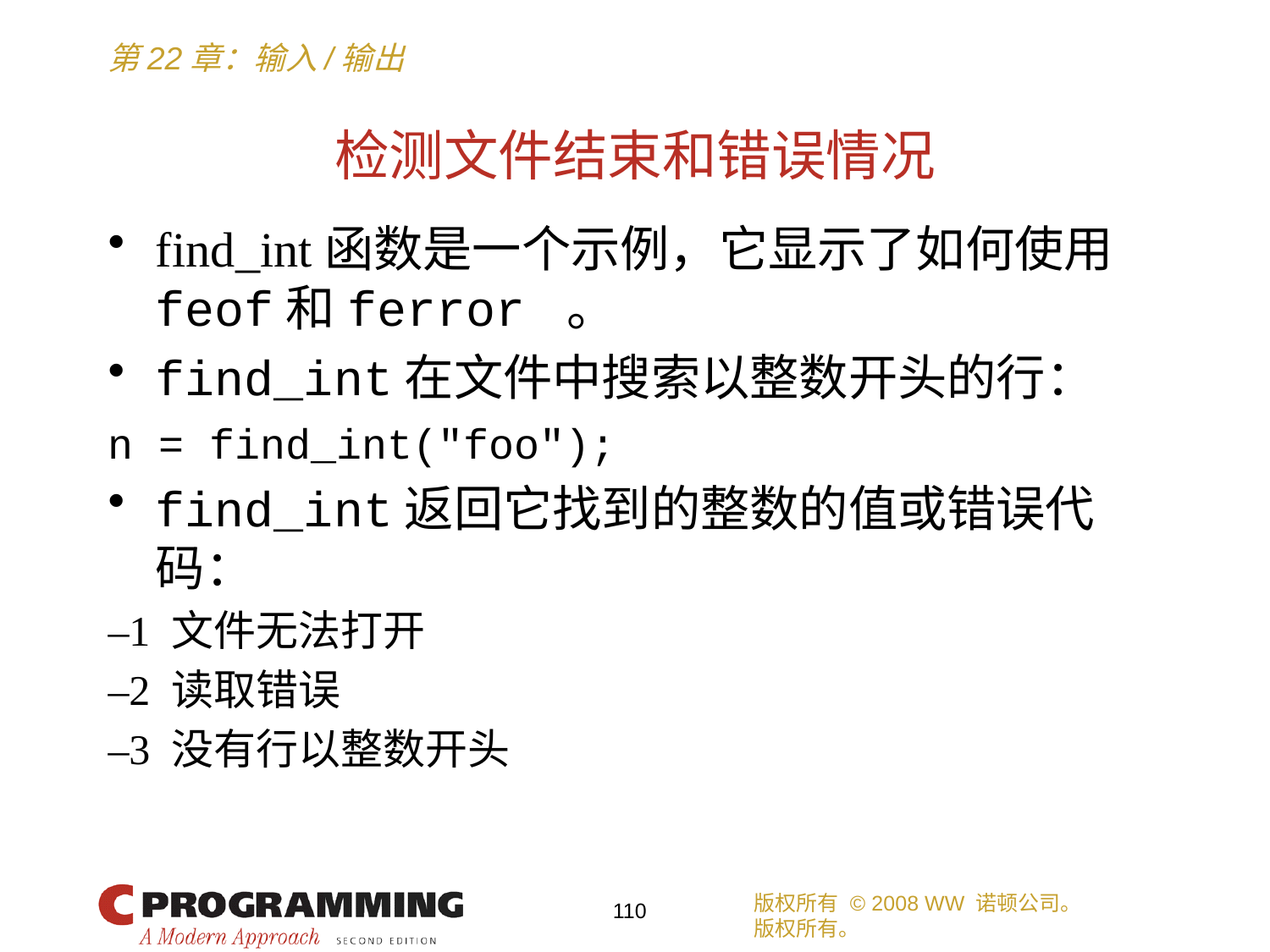

# 检测文件结束和错误情况
find_int函数是一个示例，它显示了如何使用feof和ferror 。
find_int在文件中搜索以整数开头的行：
n = find_int("foo");
find_int返回它找到的整数的值或错误代码：
–1 文件无法打开
–2 读取错误
–3 没有行以整数开头
版权所有 © 2008 WW 诺顿公司。
版权所有。
110